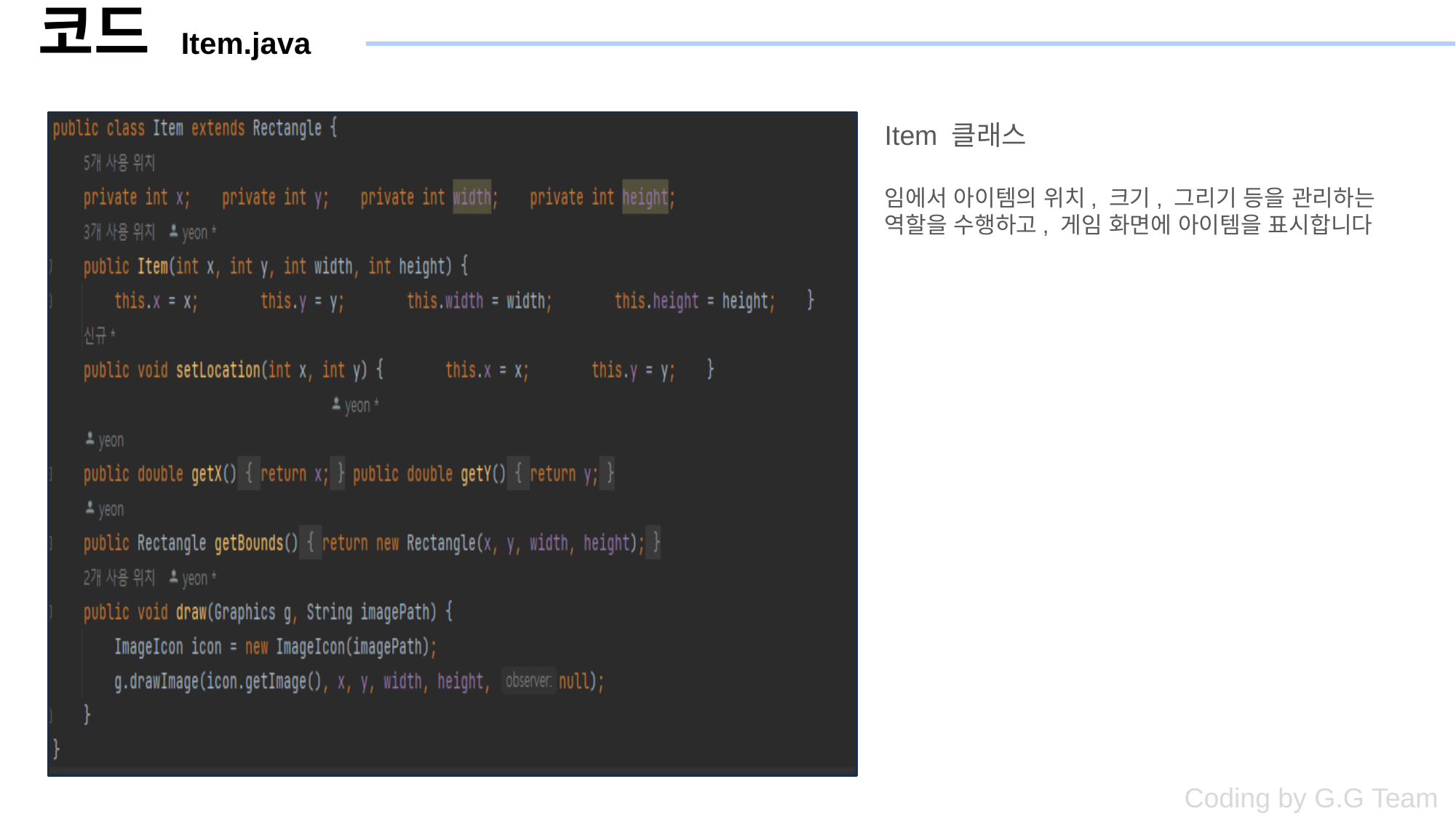

코드 Item.java

Item 클래스

임에서 아이템의 위치, 크기, 그리기 등을 관리하는 역할을 수행하고, 게임 화면에 아이템을 표시합니다

Coding by G.G Team